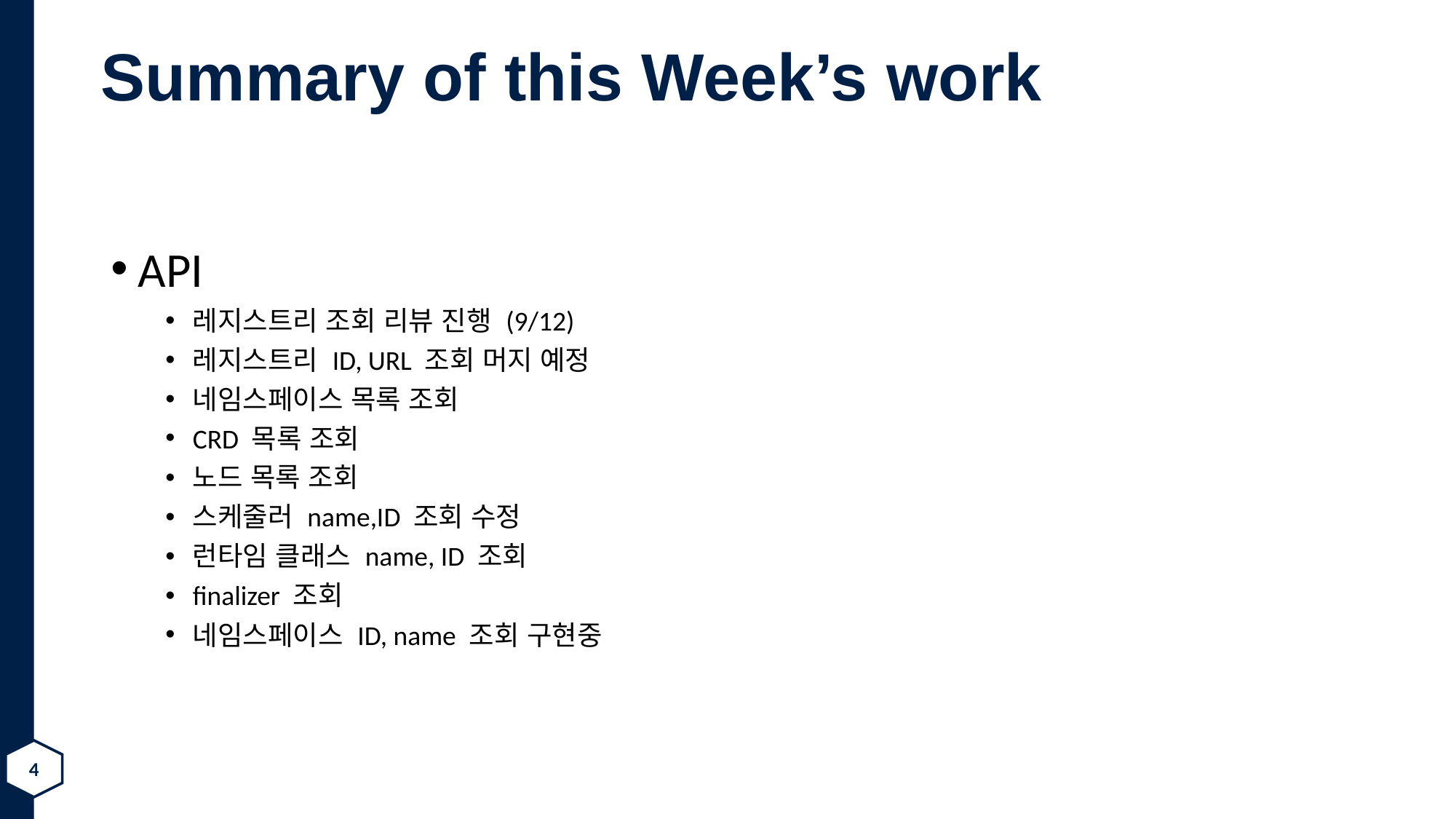

# Summary of this Week’s work

API
레지스트리 조회 리뷰 진행 (9/12)
레지스트리 ID, URL 조회 머지 예정
네임스페이스 목록 조회
CRD 목록 조회
노드 목록 조회
스케줄러 name,ID 조회 수정
런타임 클래스 name, ID 조회
finalizer 조회
네임스페이스 ID, name 조회 구현중